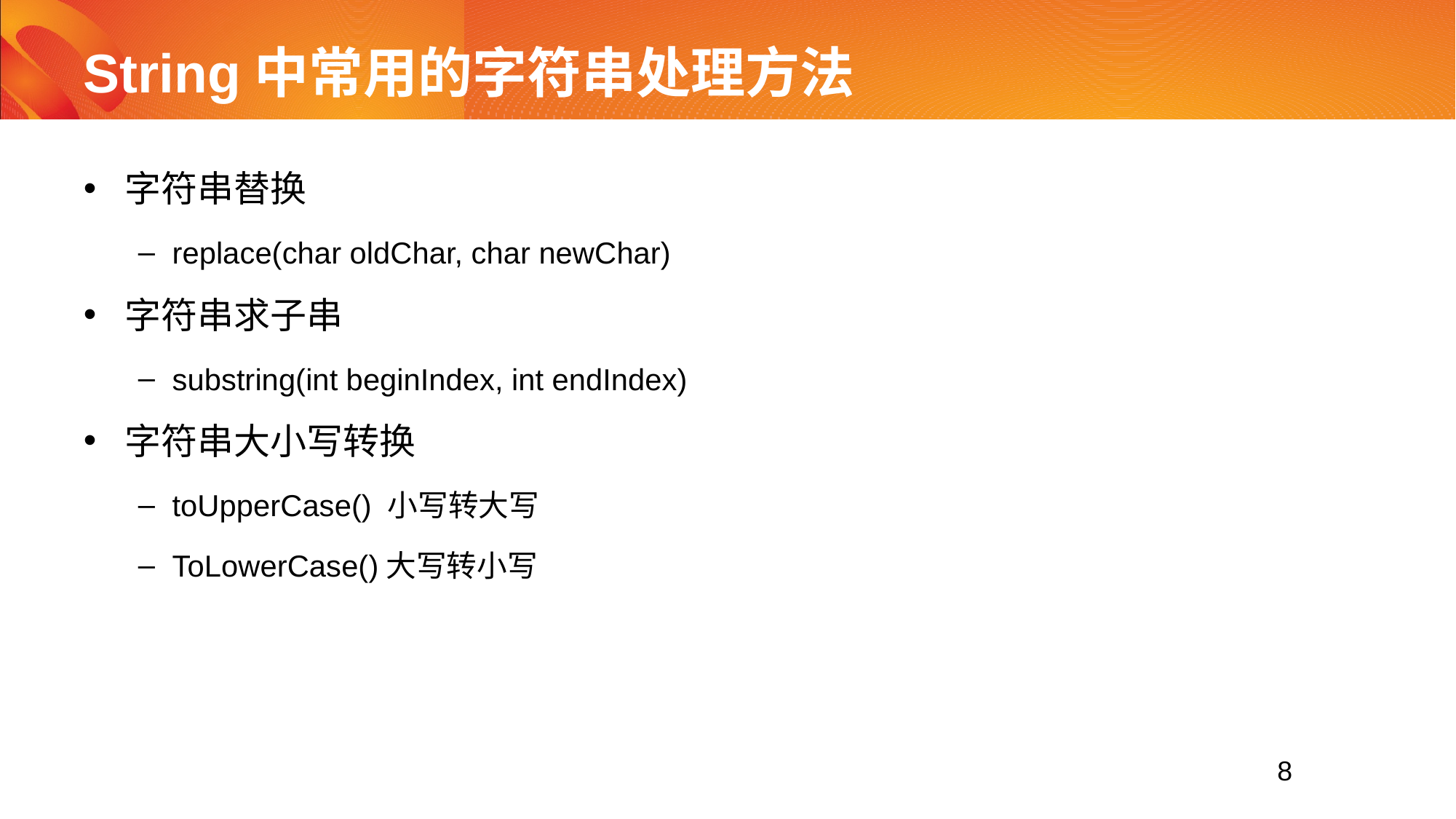

# String中常用的字符串处理方法
字符串替换
replace(char oldChar, char newChar)
字符串求子串
substring(int beginIndex, int endIndex)
字符串大小写转换
toUpperCase() 小写转大写
ToLowerCase()大写转小写